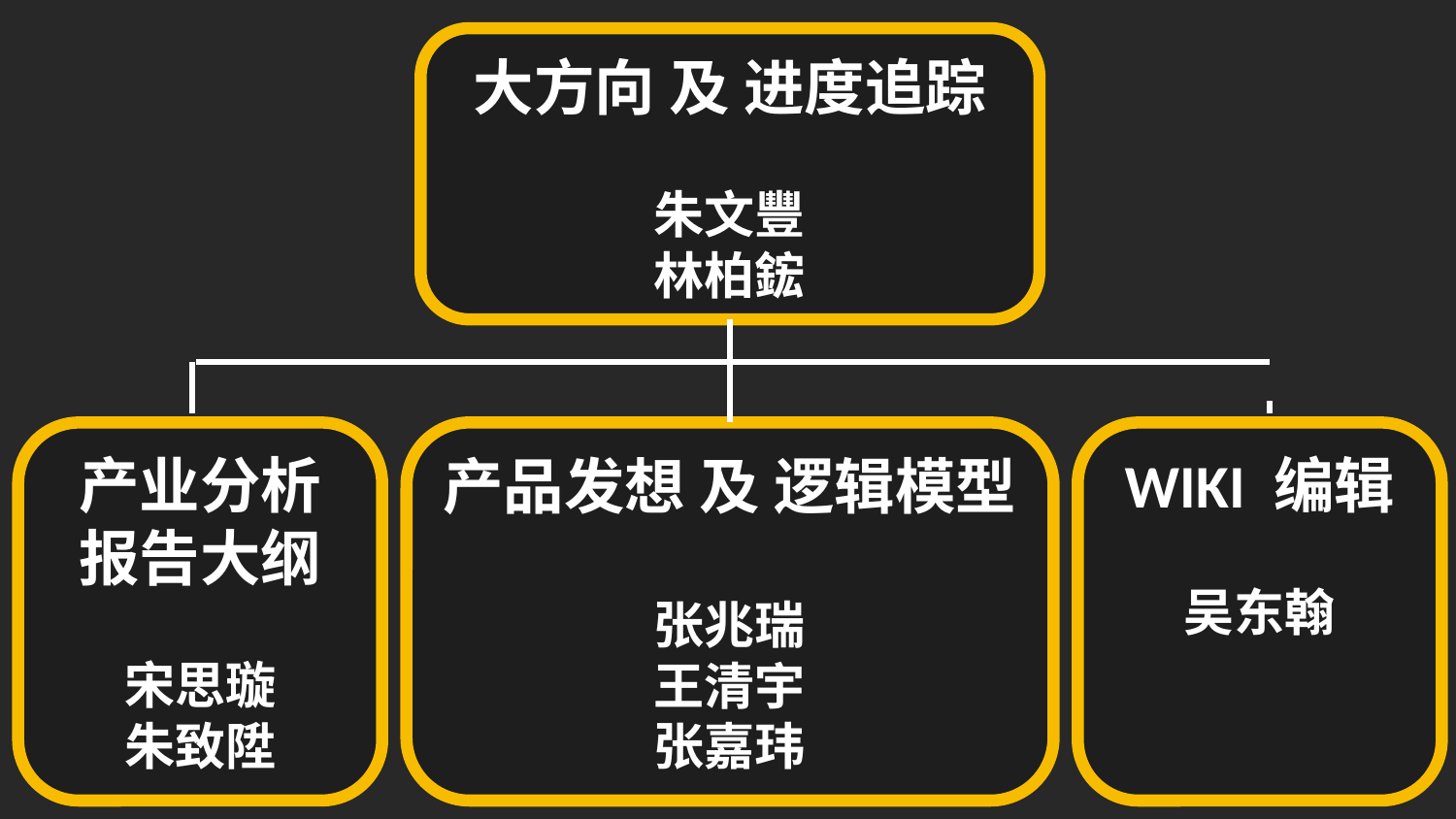

大方向 及 进度追踪

朱文豐
林柏鋐

产业分析报告大纲

宋思璇
朱致陞
产品发想 及 逻辑模型

张兆瑞
王清宇
张嘉玮
WIKI 编辑

吴东翰